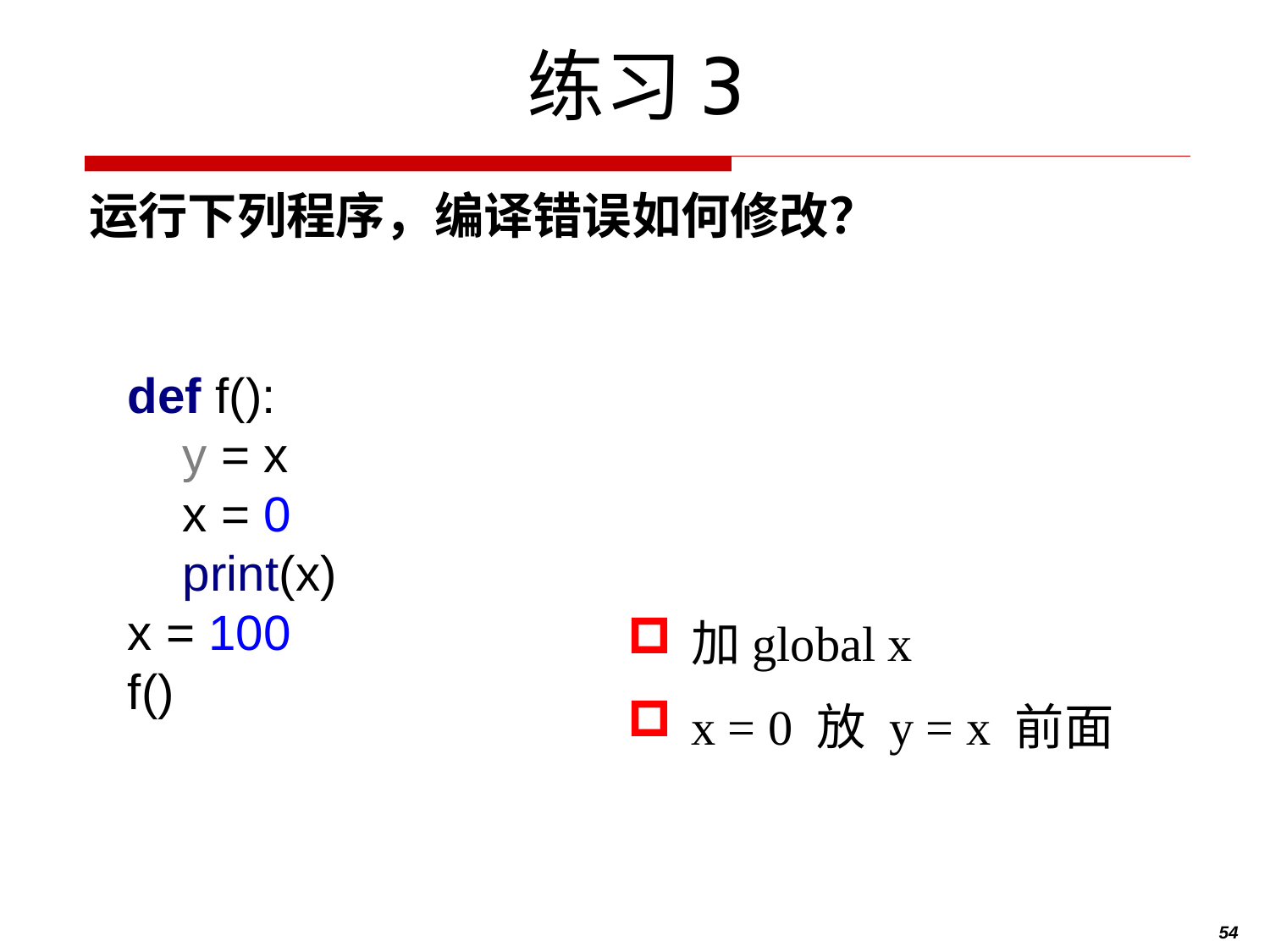

# 练习3
运行下列程序，编译错误如何修改？
def f():
    y = x
    x = 0
    print(x)
x = 100
f()
加global x
x = 0 放 y = x 前面
54